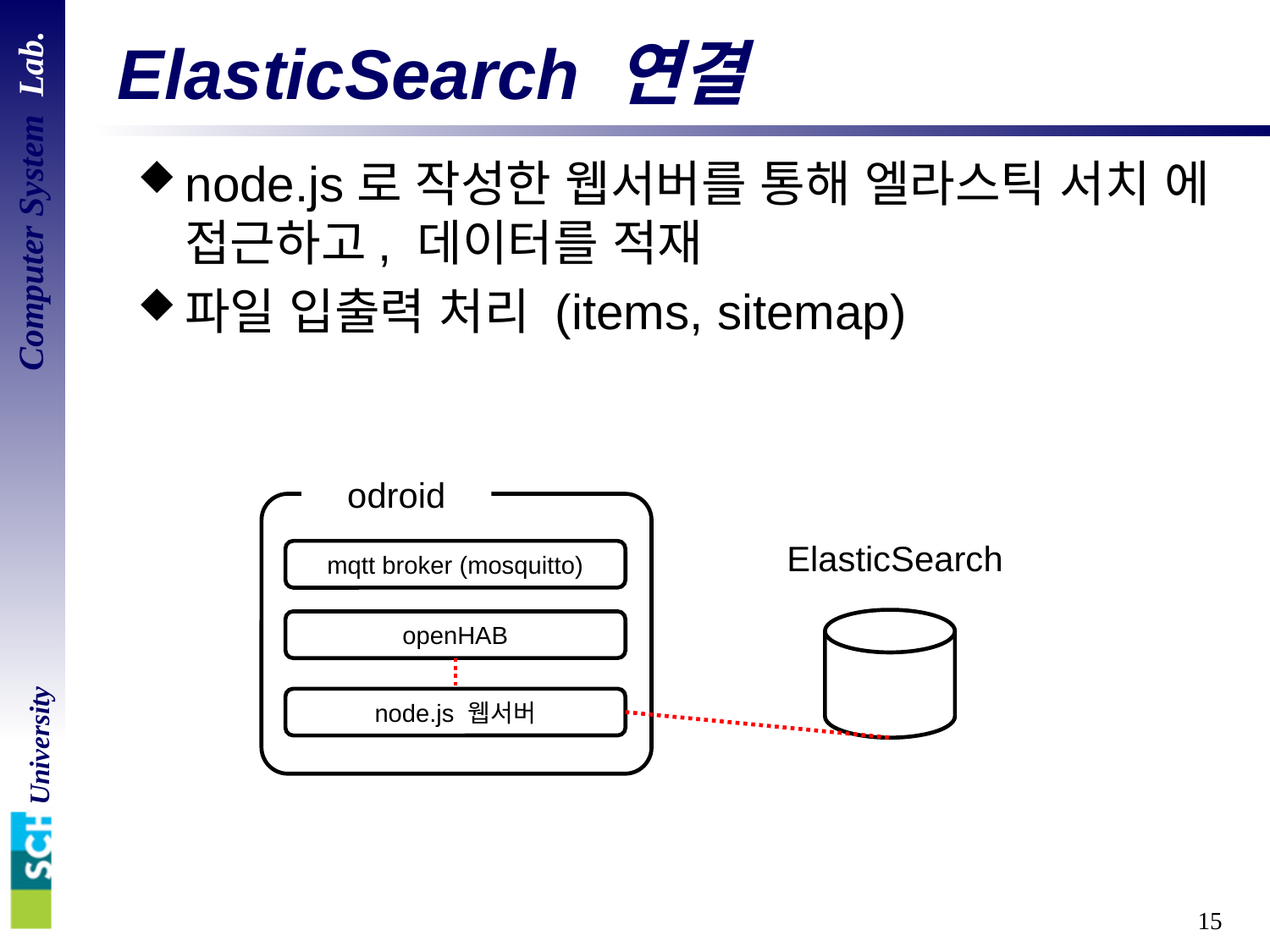

# ElasticSearch 연결
node.js로 작성한 웹서버를 통해 엘라스틱 서치 에 접근하고, 데이터를 적재
파일 입출력 처리 (items, sitemap)
odroid

mqtt broker (mosquitto)
openHAB
node.js 웹서버
ElasticSearch